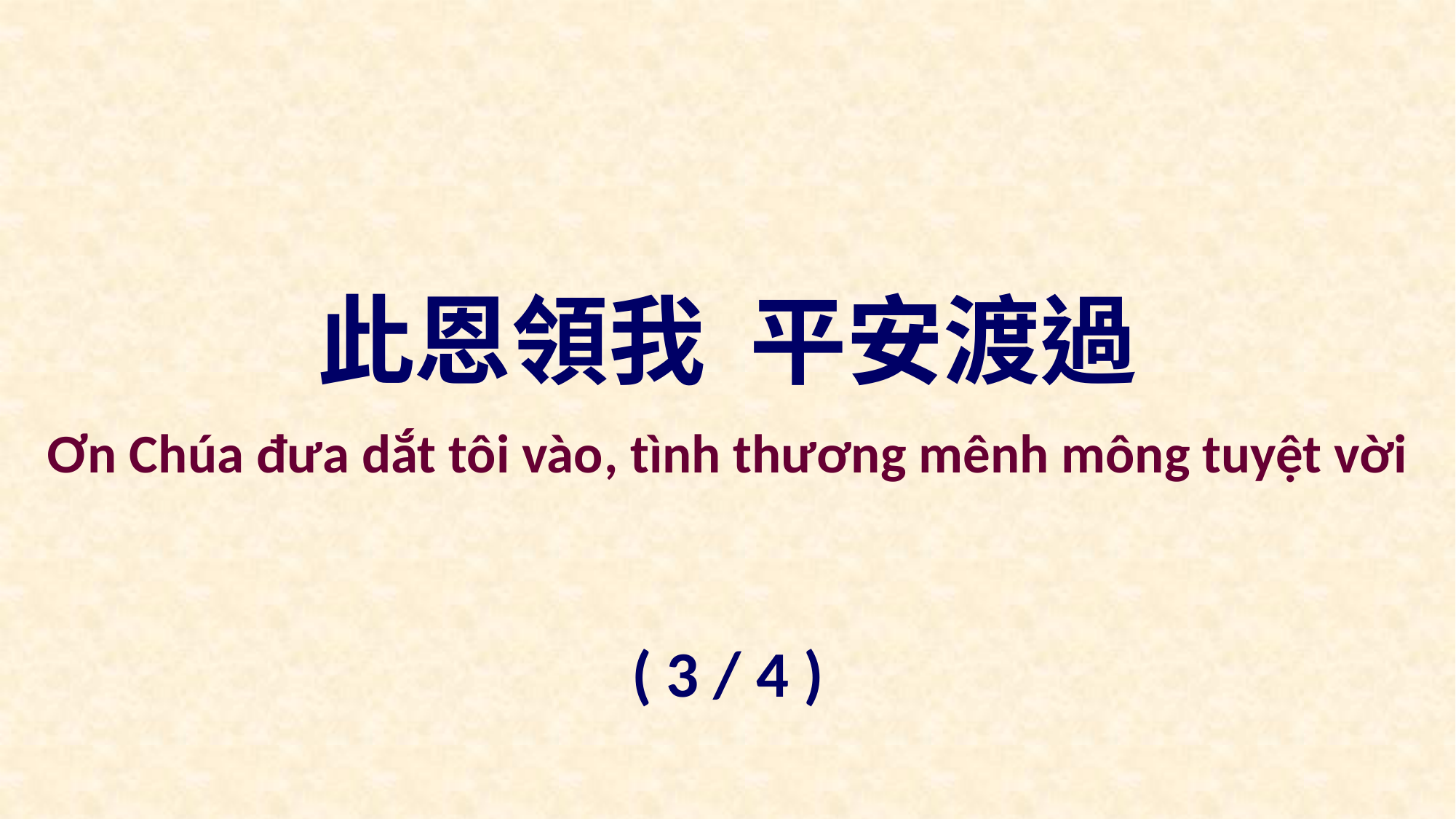

此恩領我  平安渡過
Ơn Chúa đưa dắt tôi vào, tình thương mênh mông tuyệt vời
( 3 / 4 )